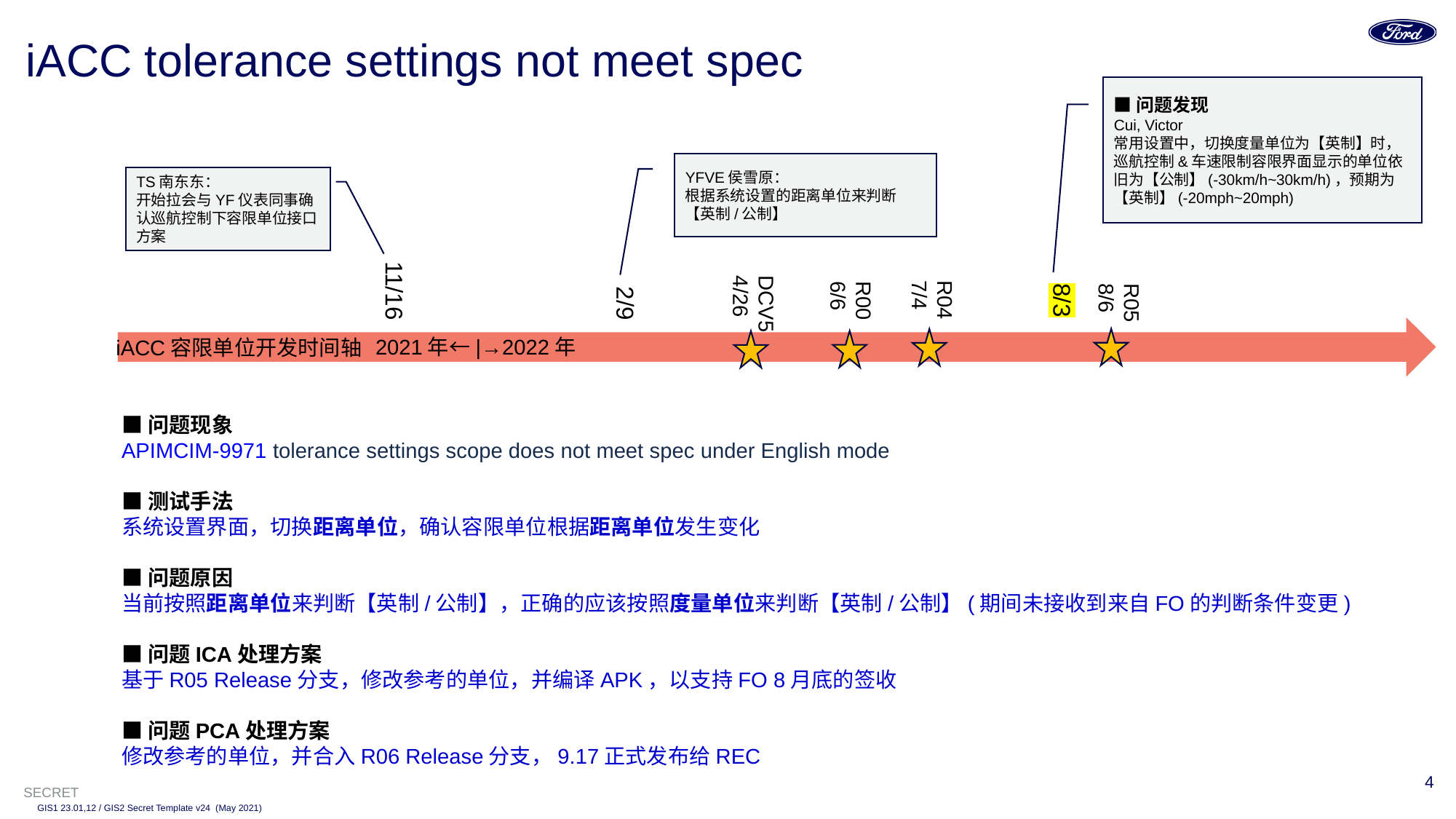

# iACC tolerance settings not meet spec
■问题发现
Cui, Victor
常用设置中，切换度量单位为【英制】时，巡航控制&车速限制容限界面显示的单位依旧为【公制】(-30km/h~30km/h)，预期为【英制】(-20mph~20mph)
YFVE侯雪原：
根据系统设置的距离单位来判断【英制/公制】
TS南东东：
开始拉会与YF仪表同事确认巡航控制下容限单位接口方案
11/16
DCV5
4/26
R04
7/4
R00
6/6
8/3
R05
8/6
2/9

2021年←|→2022年
iACC容限单位开发时间轴

■问题现象
APIMCIM-9971 tolerance settings scope does not meet spec under English mode

■测试手法
系统设置界面，切换距离单位，确认容限单位根据距离单位发生变化

■问题原因
当前按照距离单位来判断【英制/公制】，正确的应该按照度量单位来判断【英制/公制】(期间未接收到来自FO的判断条件变更)

■问题ICA处理方案
基于R05 Release分支，修改参考的单位，并编译APK，以支持FO 8月底的签收

■问题PCA处理方案
修改参考的单位，并合入R06 Release分支，9.17正式发布给REC